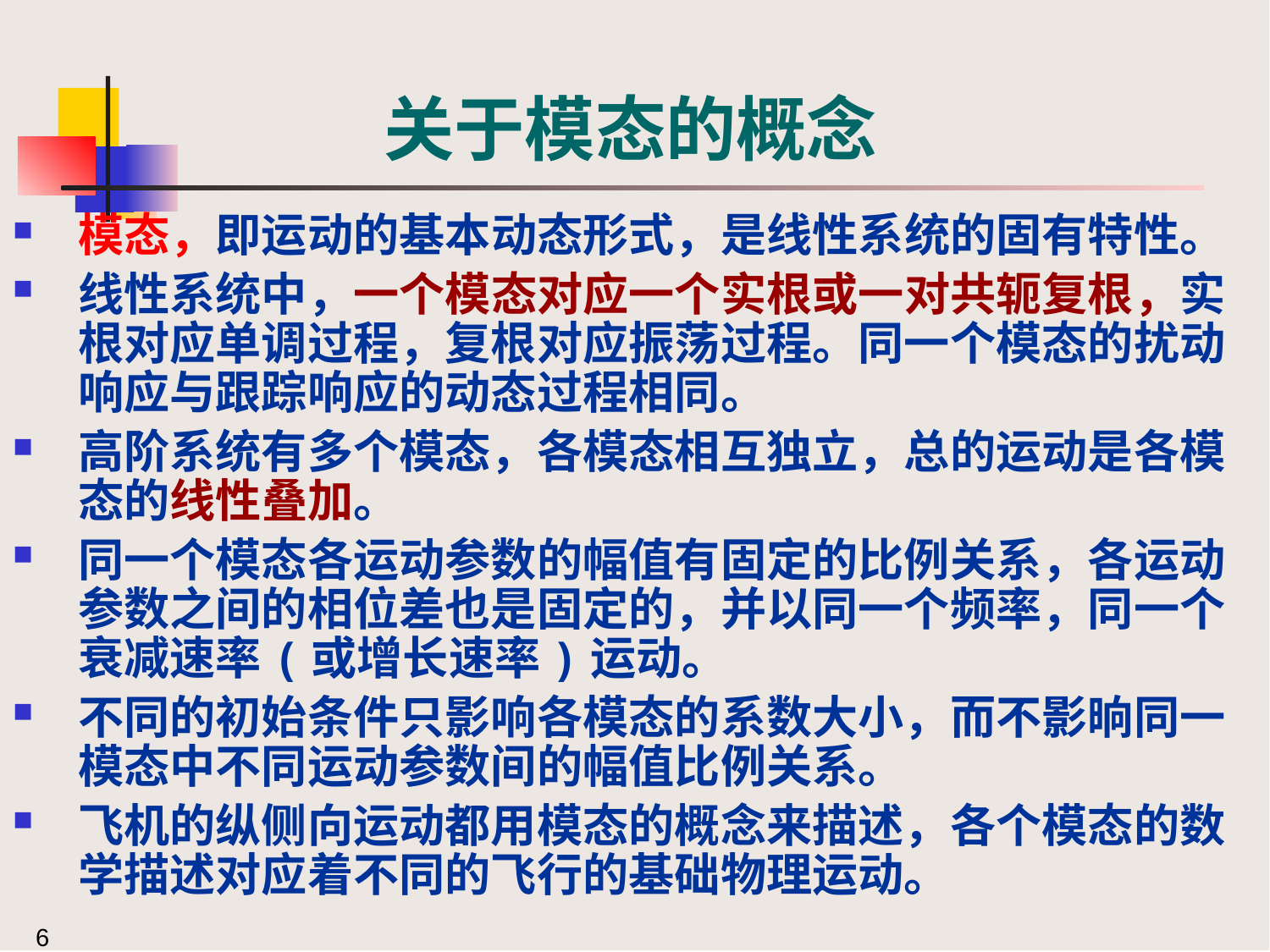

关于模态的概念
模态，即运动的基本动态形式，是线性系统的固有特性。
线性系统中，一个模态对应一个实根或一对共轭复根，实根对应单调过程，复根对应振荡过程。同一个模态的扰动响应与跟踪响应的动态过程相同。
高阶系统有多个模态，各模态相互独立，总的运动是各模态的线性叠加。
同一个模态各运动参数的幅值有固定的比例关系，各运动参数之间的相位差也是固定的，并以同一个频率，同一个衰减速率(或增长速率)运动。
不同的初始条件只影响各模态的系数大小，而不影晌同一模态中不同运动参数间的幅值比例关系。
飞机的纵侧向运动都用模态的概念来描述，各个模态的数学描述对应着不同的飞行的基础物理运动。